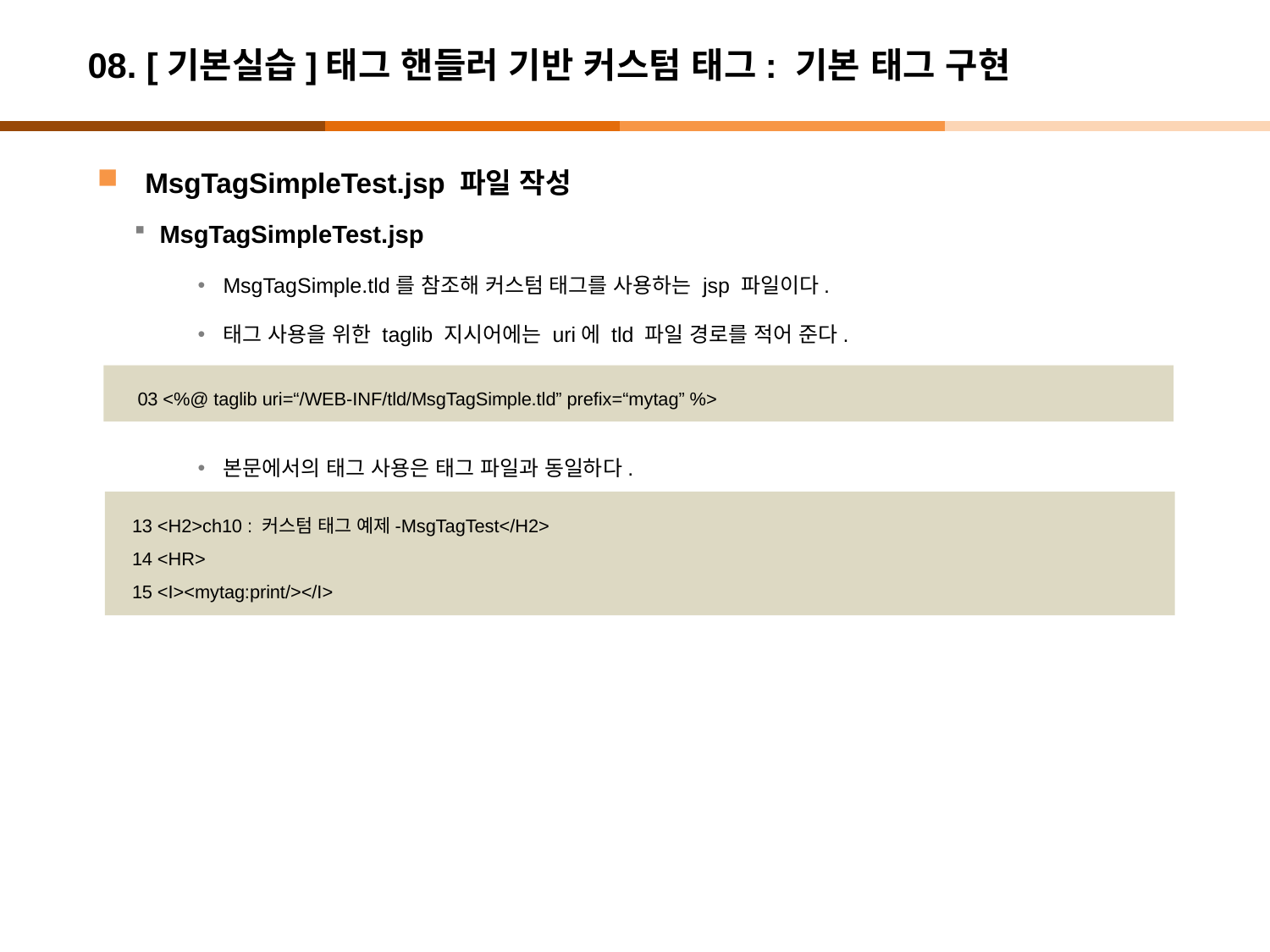

# 08. [기본실습]태그 핸들러 기반 커스텀 태그: 기본 태그 구현
MsgTagSimpleTest.jsp 파일 작성
MsgTagSimpleTest.jsp
MsgTagSimple.tld를 참조해 커스텀 태그를 사용하는 jsp 파일이다.
태그 사용을 위한 taglib 지시어에는 uri에 tld 파일 경로를 적어 준다.

본문에서의 태그 사용은 태그 파일과 동일하다.

03 <%@ taglib uri=“/WEB-INF/tld/MsgTagSimple.tld” prefix=“mytag” %>

13 <H2>ch10 : 커스텀 태그 예제-MsgTagTest</H2>
14 <HR>
15 <I><mytag:print/></I>